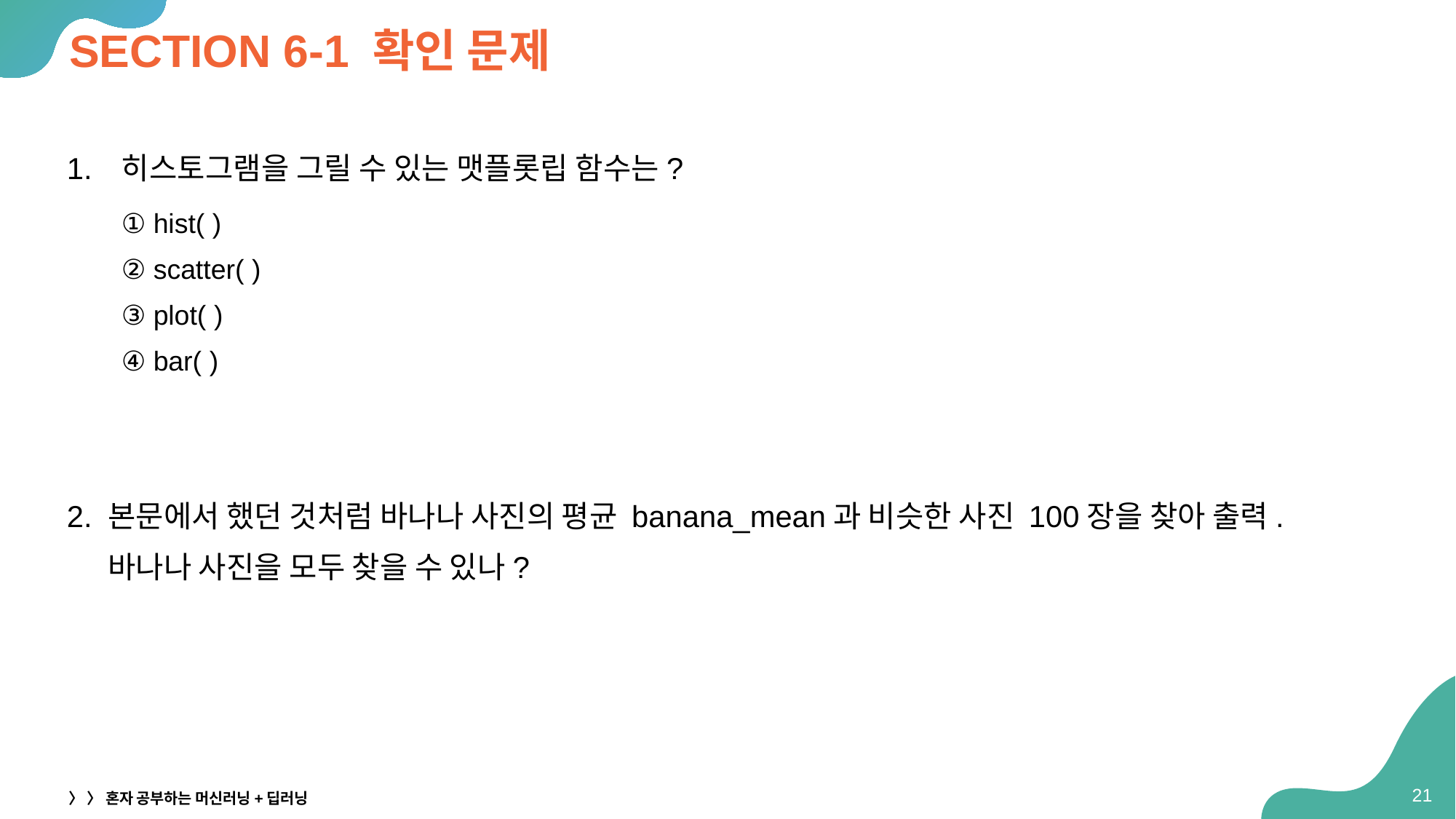

# SECTION 6-1 확인 문제
히스토그램을 그릴 수 있는 맷플롯립 함수는?
① hist( )
② scatter( )
③ plot( )
④ bar( )

본문에서 했던 것처럼 바나나 사진의 평균 banana_mean과 비슷한 사진 100장을 찾아 출력.
바나나 사진을 모두 찾을 수 있나?

21
〉 〉 혼자 공부하는 머신러닝+딥러닝